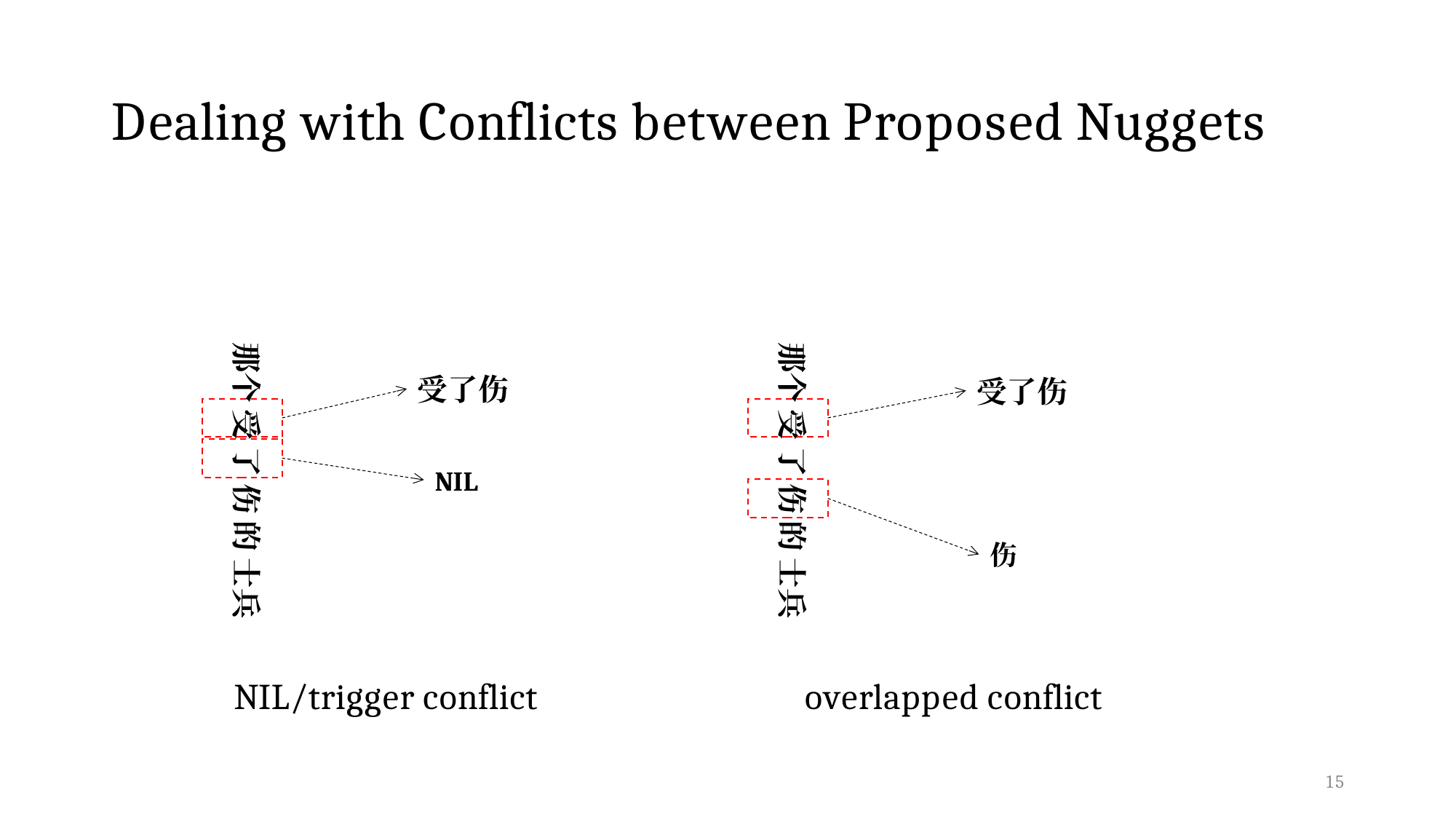

# Dealing with Conflicts between Proposed Nuggets
那个 受 了 伤 的 士兵
那个 受 了 伤 的 士兵
受了伤
受了伤

NIL

伤
NIL/trigger conflict
overlapped conflict
15